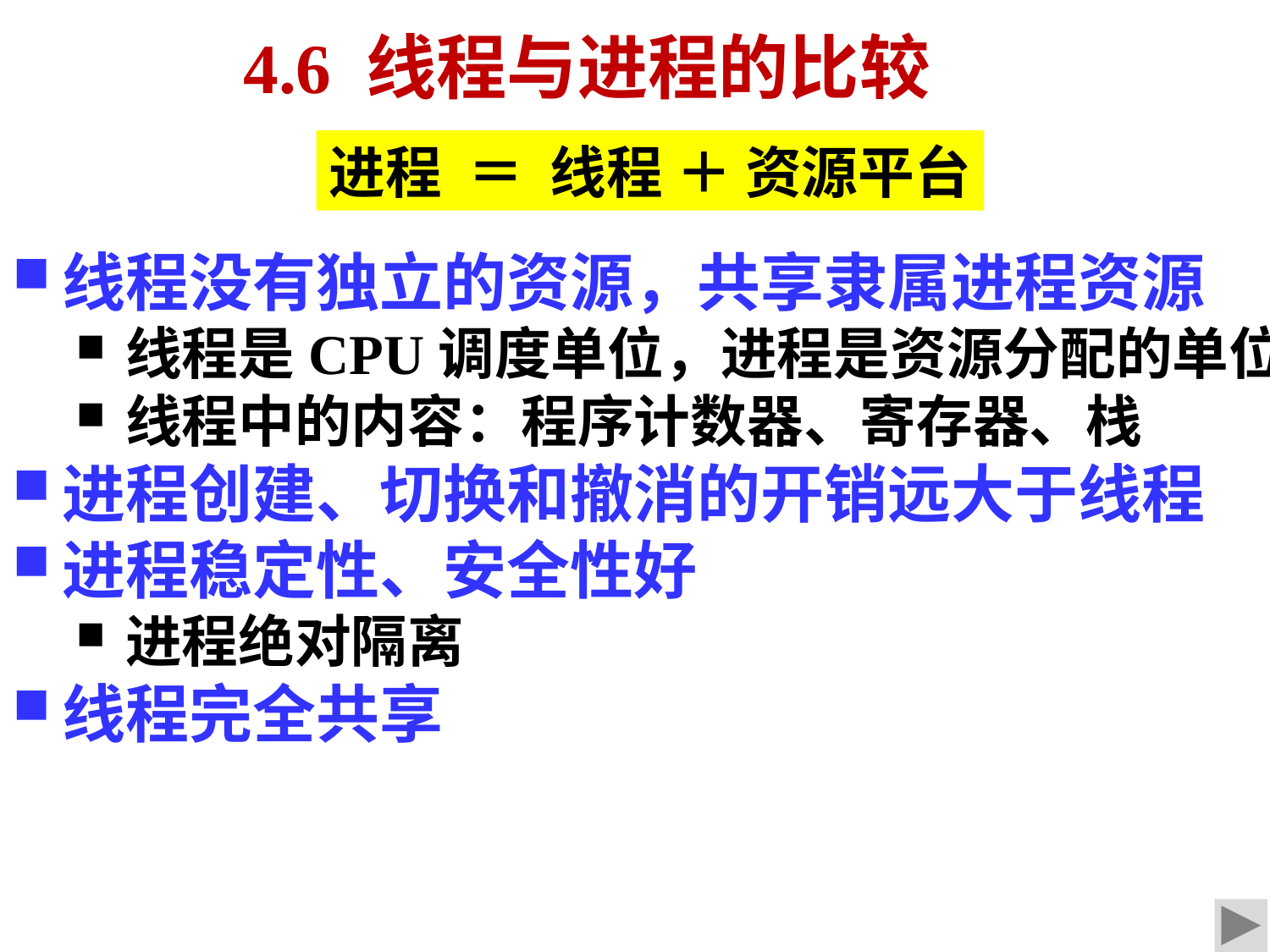

4.6 线程与进程的比较
进程  ＝  线程 ＋ 资源平台
线程没有独立的资源，共享隶属进程资源
线程是CPU调度单位，进程是资源分配的单位
线程中的内容：程序计数器、寄存器、栈
进程创建、切换和撤消的开销远大于线程
进程稳定性、安全性好
进程绝对隔离
线程完全共享